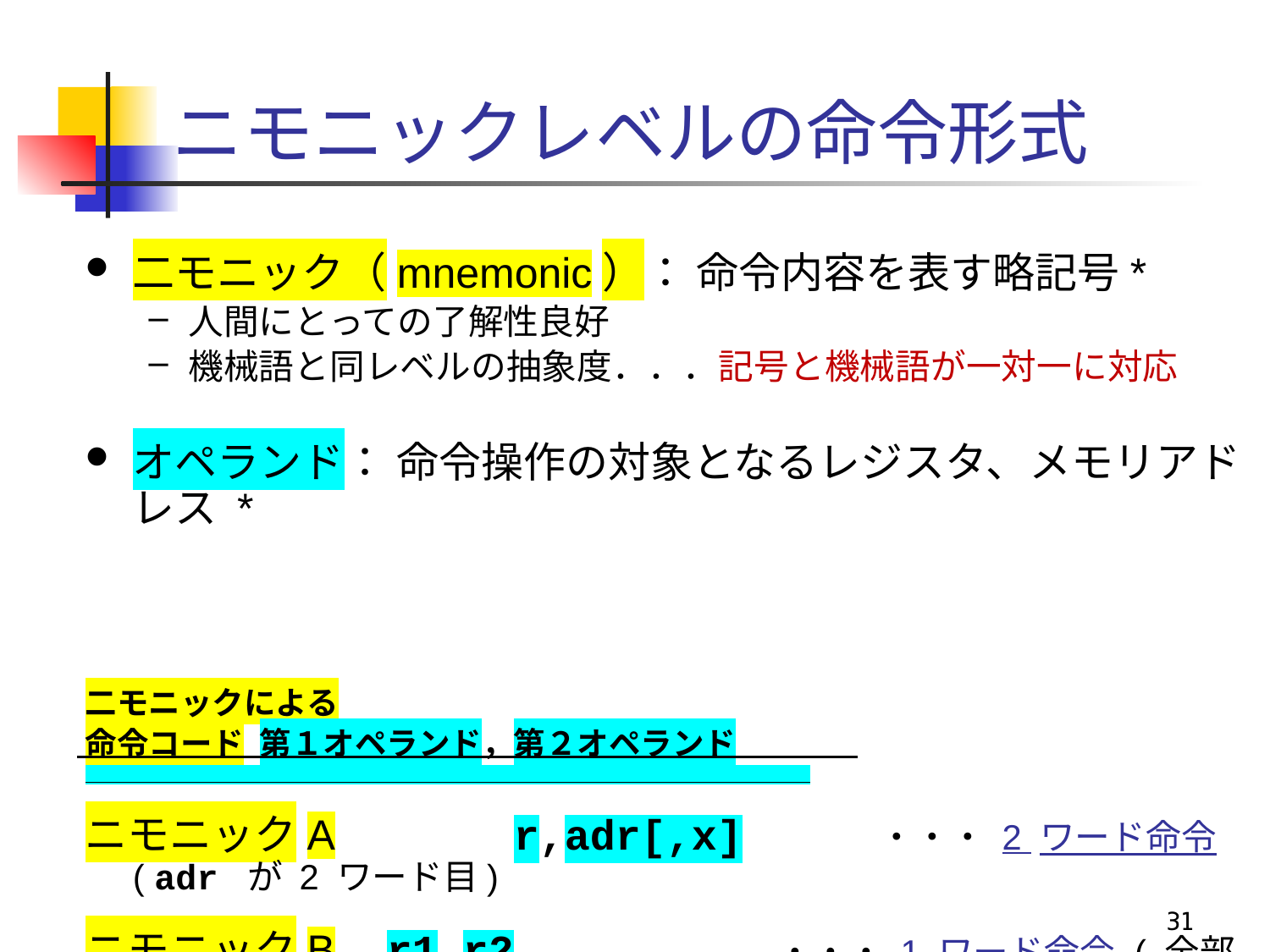

ニモニックレベルの命令形式
二モニック（mnemonic）： 命令内容を表す略記号*
人間にとっての了解性良好
機械語と同レベルの抽象度．．．記号と機械語が一対一に対応

オペランド： 命令操作の対象となるレジスタ、メモリアドレス *

二モニックによる
命令コード	第１オペランド，第２オペランド

ニモニックA　	r,adr[,x]　　　・・・ 2 ワード命令 ( adr が 2 ワード目)

ニモニックB	r1,r2　　　　　　・・・ 1 ワード命令 ( 全部で 1 ワード)
31